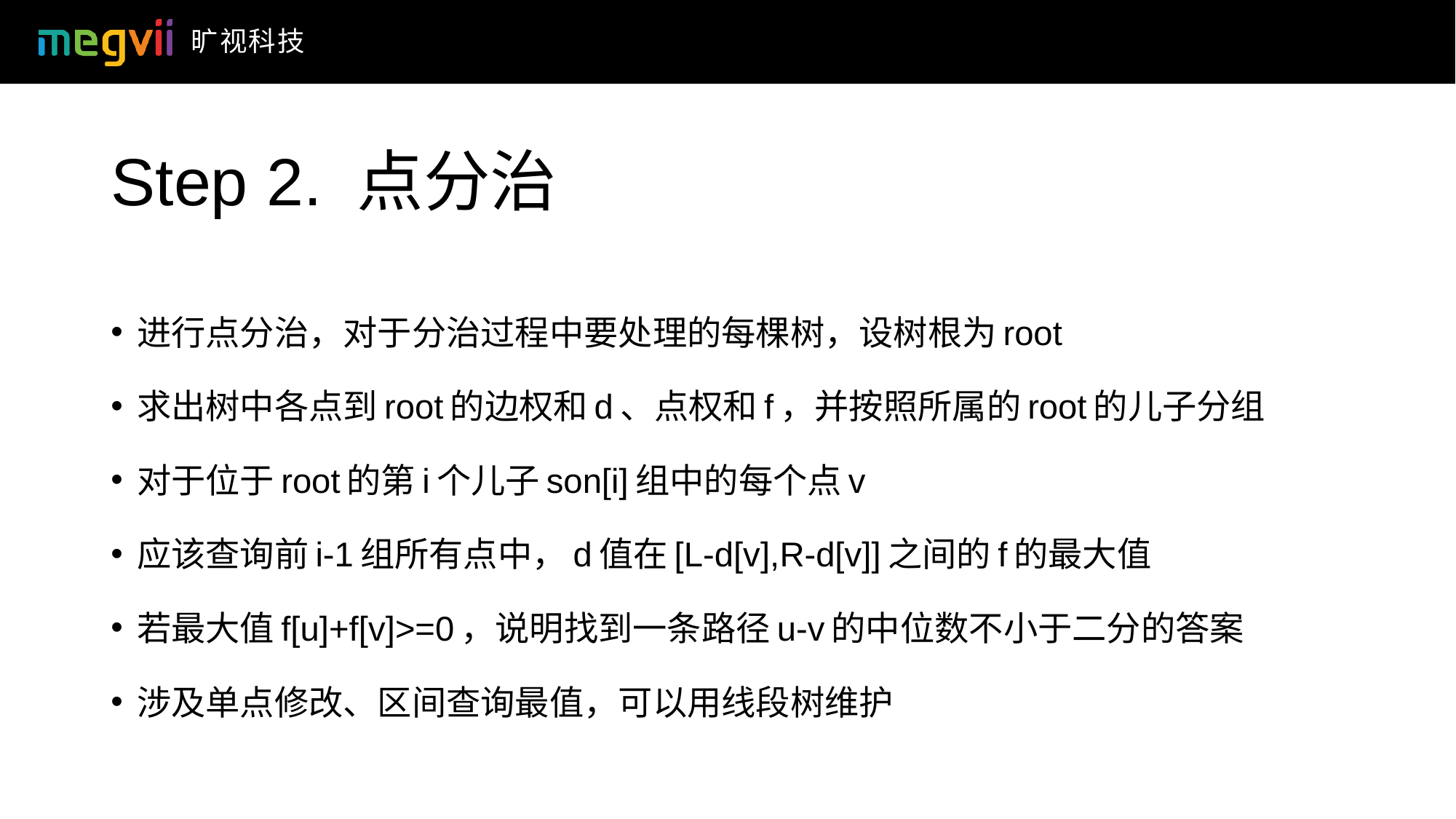

# Step 2. 点分治
进行点分治，对于分治过程中要处理的每棵树，设树根为root
求出树中各点到root的边权和d、点权和f，并按照所属的root的儿子分组
对于位于root的第i个儿子son[i]组中的每个点v
应该查询前i-1组所有点中，d值在[L-d[v],R-d[v]]之间的f的最大值
若最大值f[u]+f[v]>=0，说明找到一条路径u-v的中位数不小于二分的答案
涉及单点修改、区间查询最值，可以用线段树维护